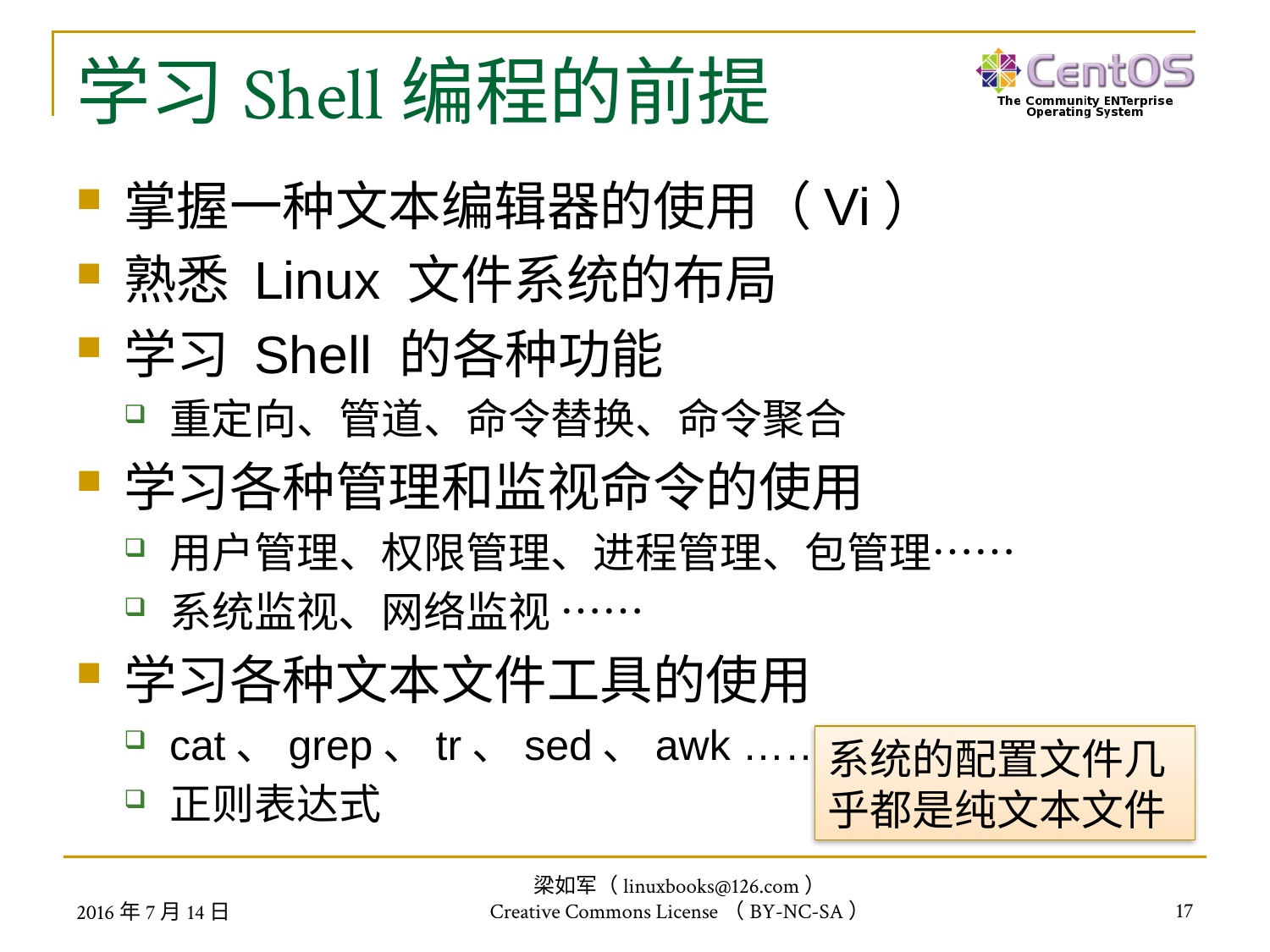

# 学习Shell编程的前提
掌握一种文本编辑器的使用（Vi）
熟悉 Linux 文件系统的布局
学习 Shell 的各种功能
重定向、管道、命令替换、命令聚合
学习各种管理和监视命令的使用
用户管理、权限管理、进程管理、包管理……
系统监视、网络监视 ……
学习各种文本文件工具的使用
cat、grep、tr、sed、awk ……
正则表达式
系统的配置文件几乎都是纯文本文件
梁如军（linuxbooks@126.com）
Creative Commons License（BY-NC-SA）
2016年7月14日
17